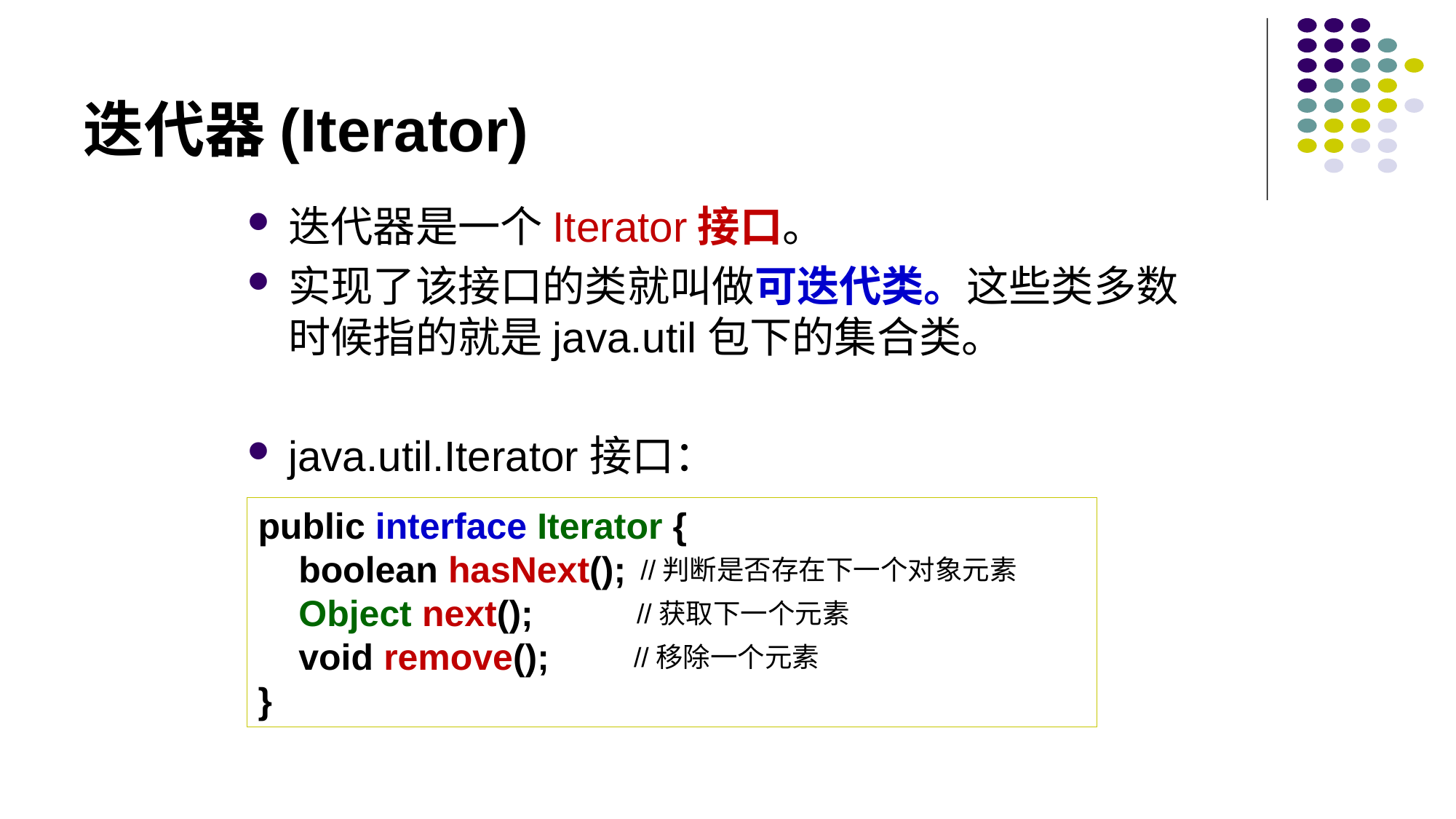

# 迭代器(Iterator)
迭代器是一个Iterator接口。
实现了该接口的类就叫做可迭代类。这些类多数时候指的就是java.util包下的集合类。

java.util.Iterator接口：

public interface Iterator { 
    boolean hasNext(); 
    Object next(); 
    void remove();
}
//判断是否存在下一个对象元素
//获取下一个元素
//移除一个元素
34